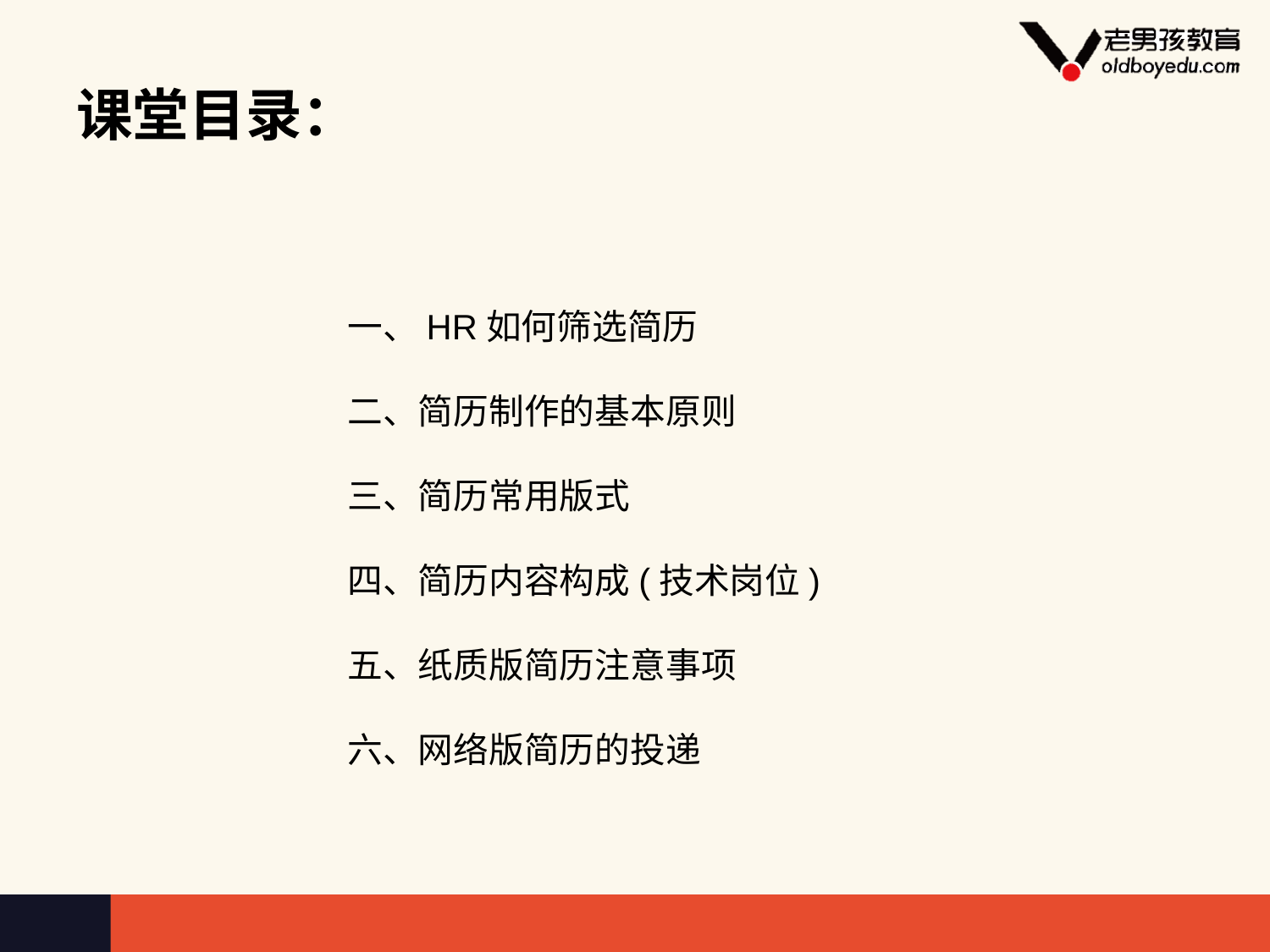

# 课堂目录：
一、HR如何筛选简历
二、简历制作的基本原则
三、简历常用版式
四、简历内容构成(技术岗位)
五、纸质版简历注意事项
六、网络版简历的投递